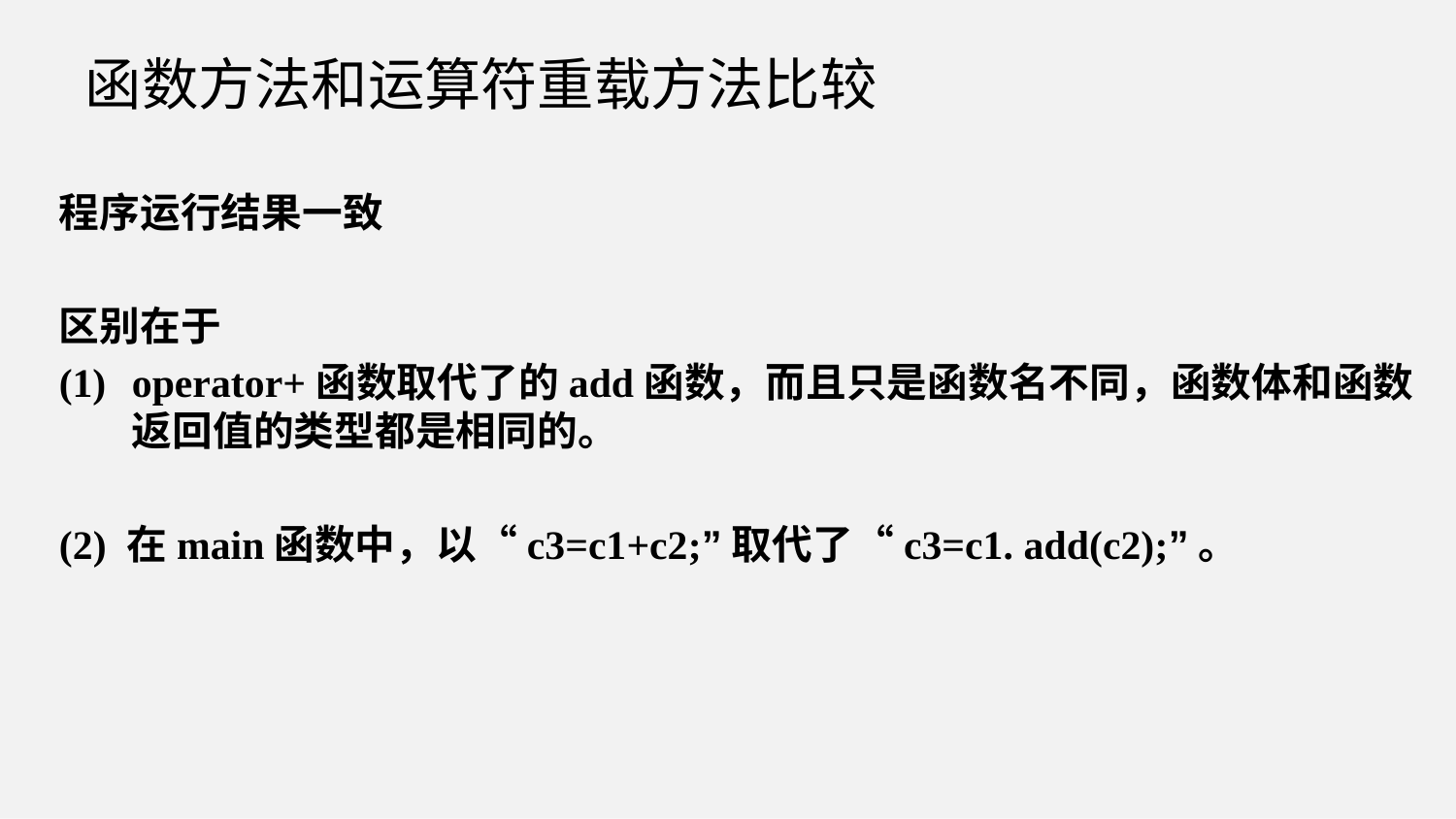

函数方法和运算符重载方法比较
程序运行结果一致

区别在于
operator+函数取代了的add函数，而且只是函数名不同，函数体和函数返回值的类型都是相同的。

(2) 在main函数中，以“c3=c1+c2;”取代了“c3=c1. add(c2);”。